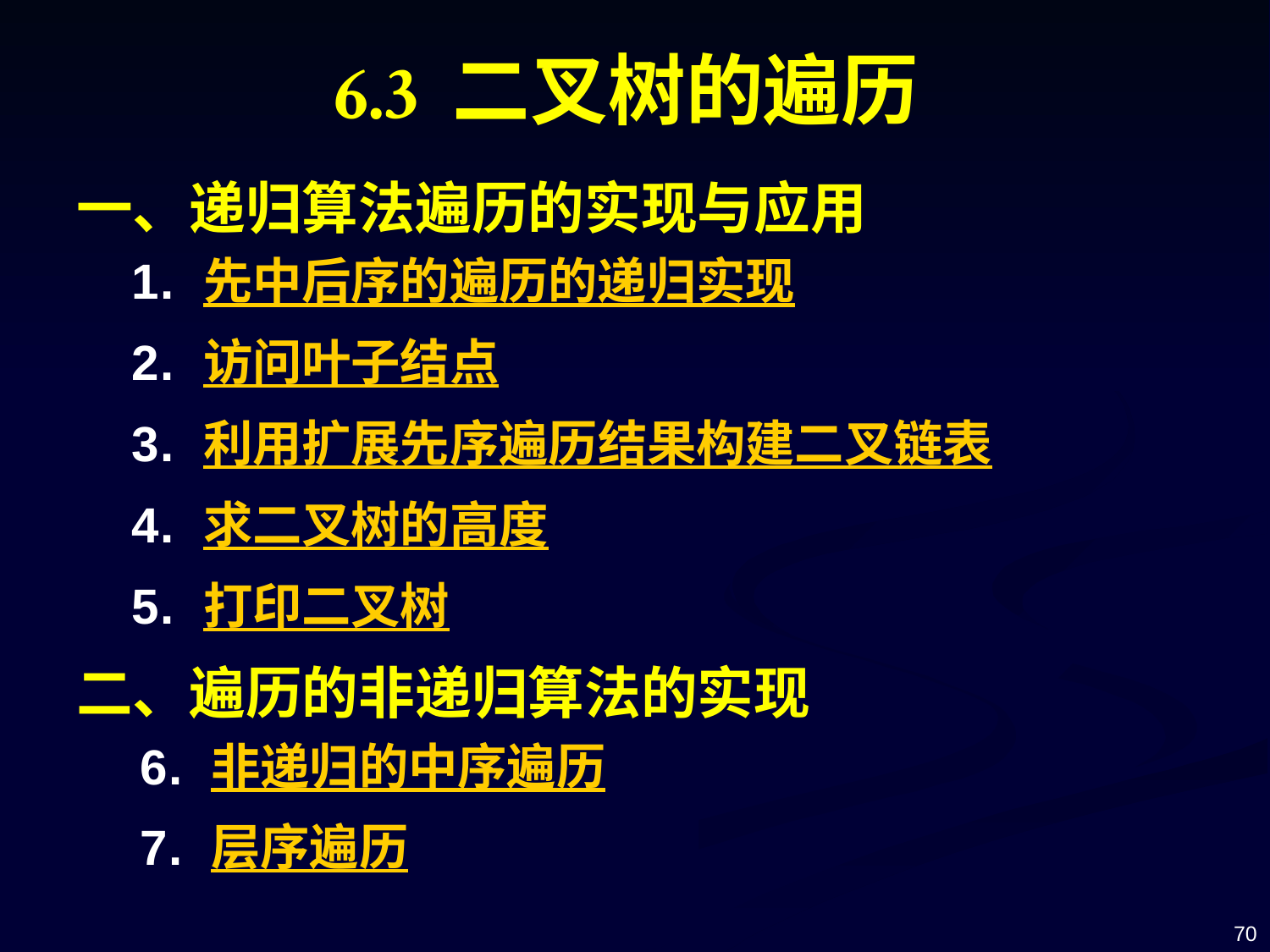

# 6.3 二叉树的遍历
一、递归算法遍历的实现与应用
先中后序的遍历的递归实现
访问叶子结点
利用扩展先序遍历结果构建二叉链表
求二叉树的高度
打印二叉树
二、遍历的非递归算法的实现
非递归的中序遍历
层序遍历

70